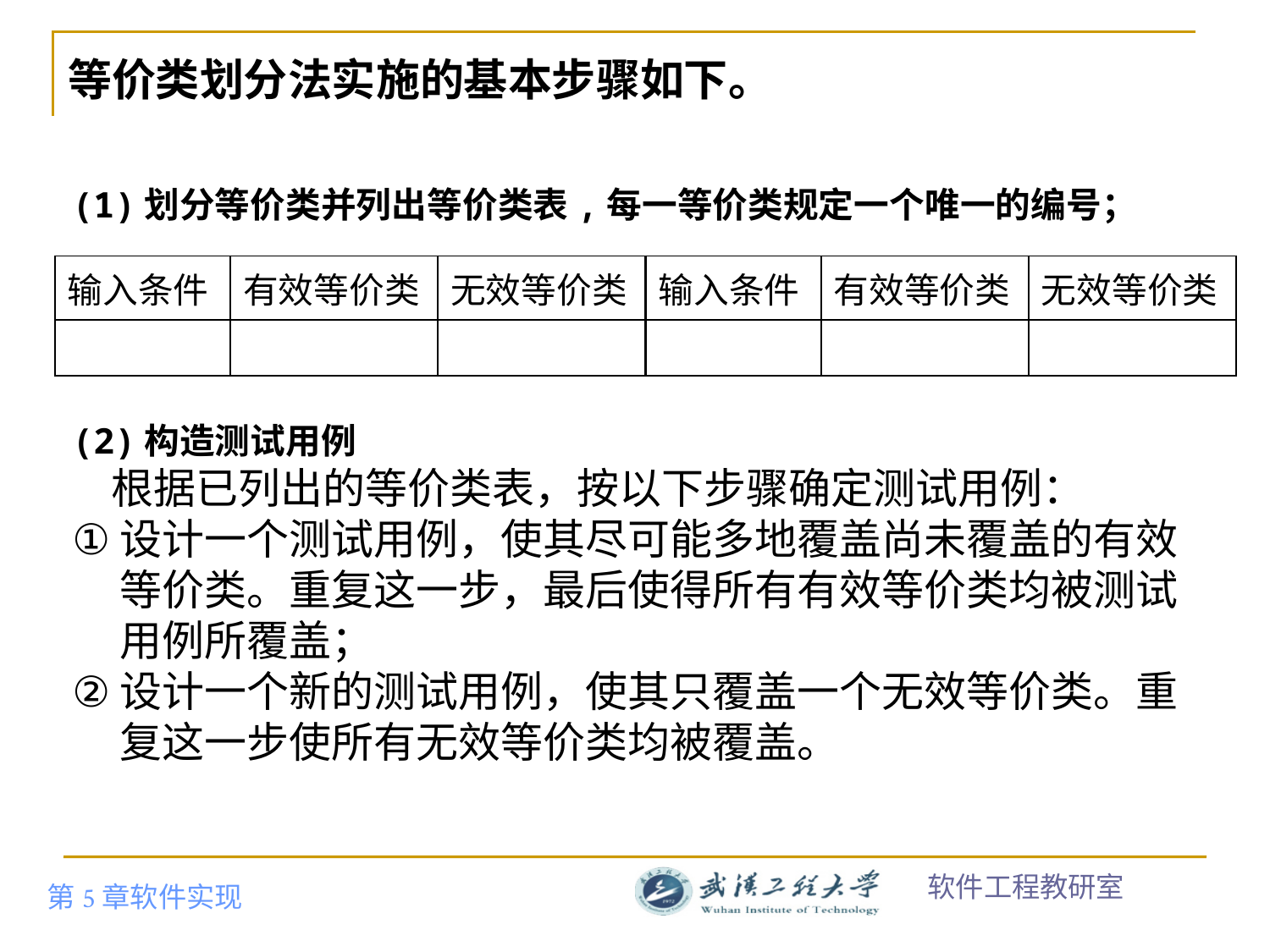

# 等价类划分法实施的基本步骤如下。
(1)划分等价类并列出等价类表,每一等价类规定一个唯一的编号；
| 输入条件 | 有效等价类 | 无效等价类 | 输入条件 | 有效等价类 | 无效等价类 |
| --- | --- | --- | --- | --- | --- |
|  |  |  |  |  |  |
(2)构造测试用例
   根据已列出的等价类表，按以下步骤确定测试用例：
设计一个测试用例，使其尽可能多地覆盖尚未覆盖的有效等价类。重复这一步，最后使得所有有效等价类均被测试用例所覆盖；
设计一个新的测试用例，使其只覆盖一个无效等价类。重复这一步使所有无效等价类均被覆盖。